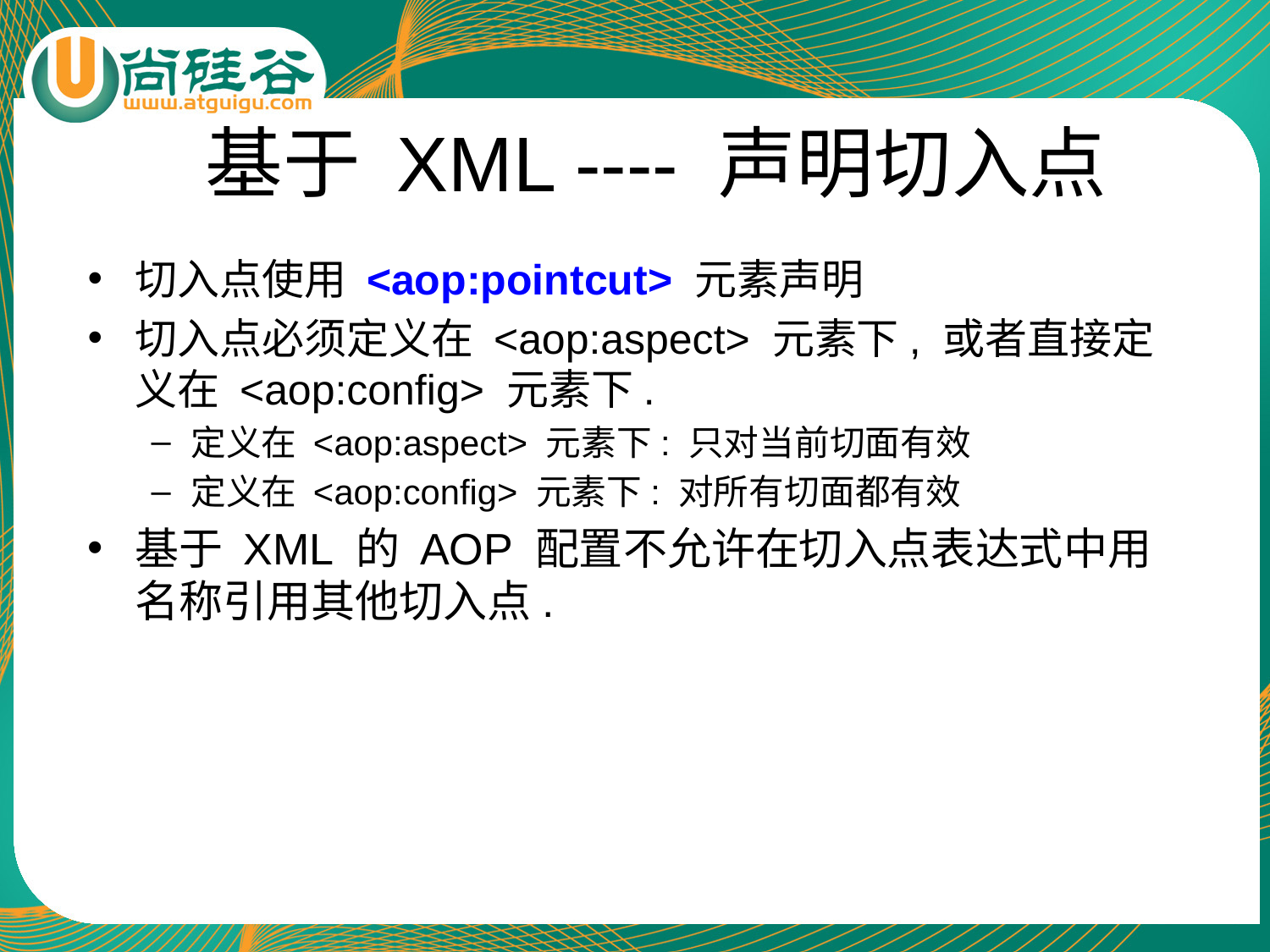

# 基于 XML ---- 声明切入点
切入点使用 <aop:pointcut> 元素声明
切入点必须定义在 <aop:aspect> 元素下, 或者直接定义在 <aop:config> 元素下.
定义在 <aop:aspect> 元素下: 只对当前切面有效
定义在 <aop:config> 元素下: 对所有切面都有效
基于 XML 的 AOP 配置不允许在切入点表达式中用名称引用其他切入点.